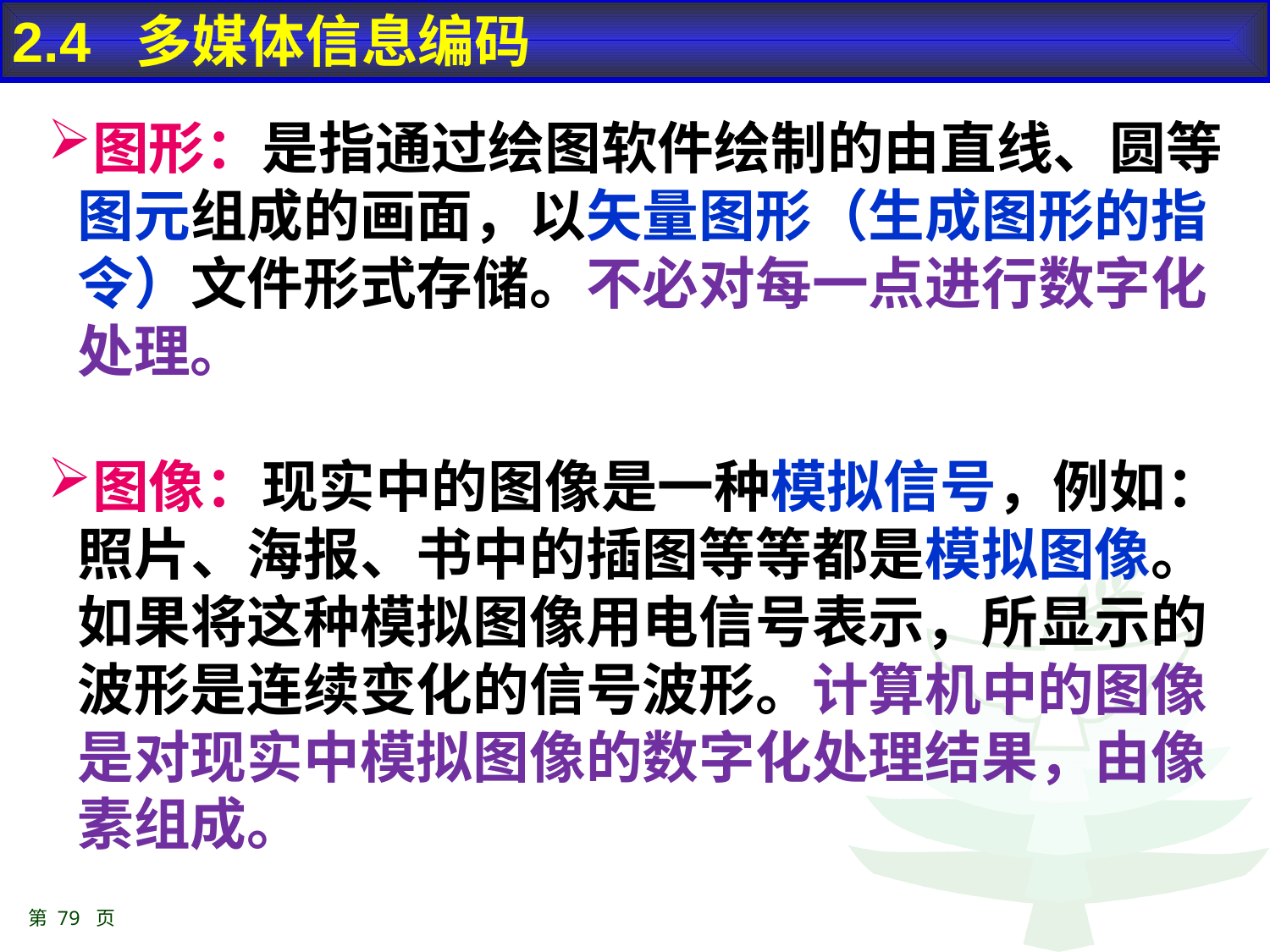

2.4  多媒体信息编码
图形：是指通过绘图软件绘制的由直线、圆等图元组成的画面，以矢量图形（生成图形的指令）文件形式存储。不必对每一点进行数字化处理。

图像：现实中的图像是一种模拟信号，例如：照片、海报、书中的插图等等都是模拟图像。如果将这种模拟图像用电信号表示，所显示的波形是连续变化的信号波形。计算机中的图像是对现实中模拟图像的数字化处理结果，由像素组成。